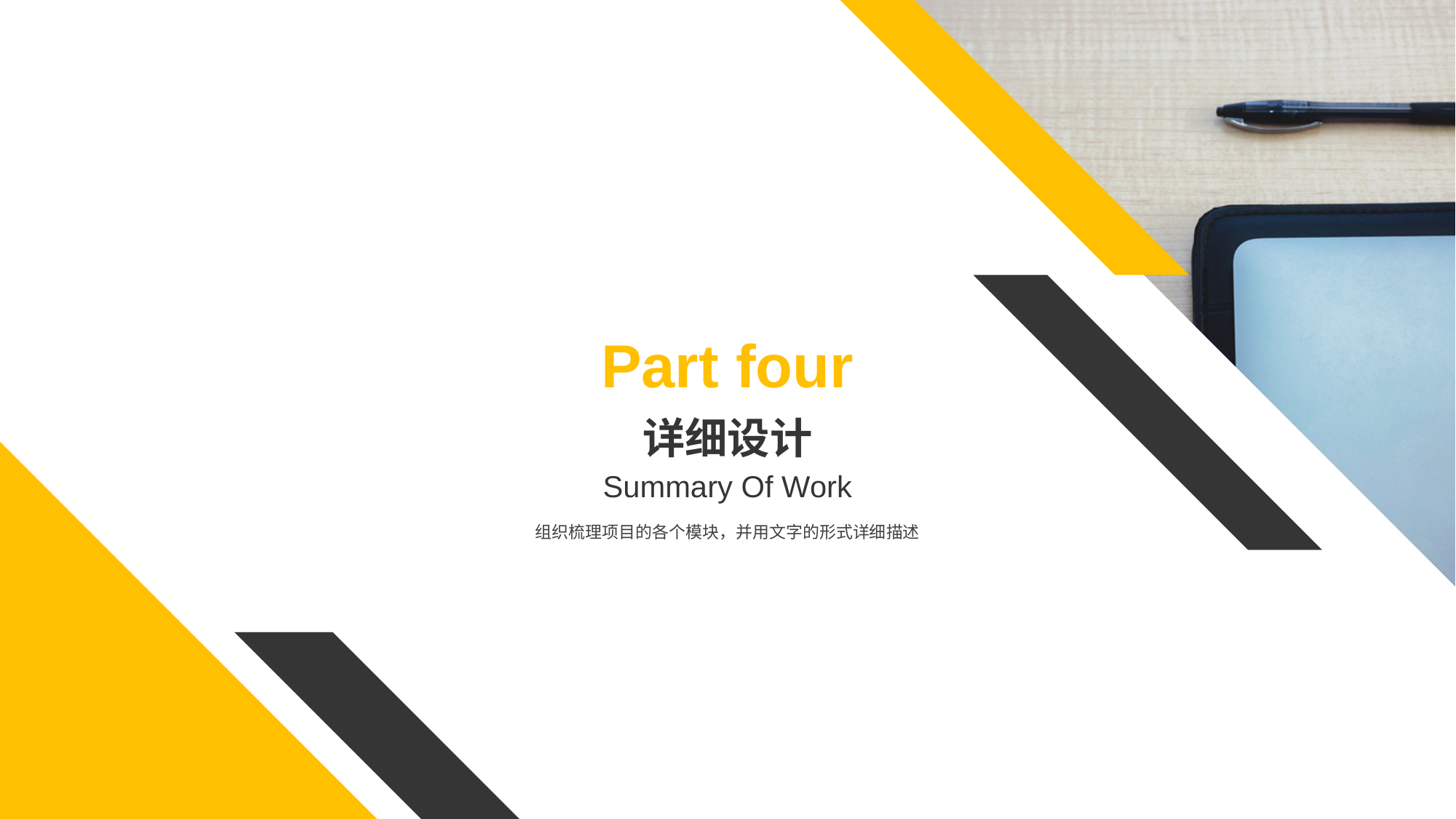

Part four
详细设计

Summary Of Work
组织梳理项目的各个模块，并用文字的形式详细描述